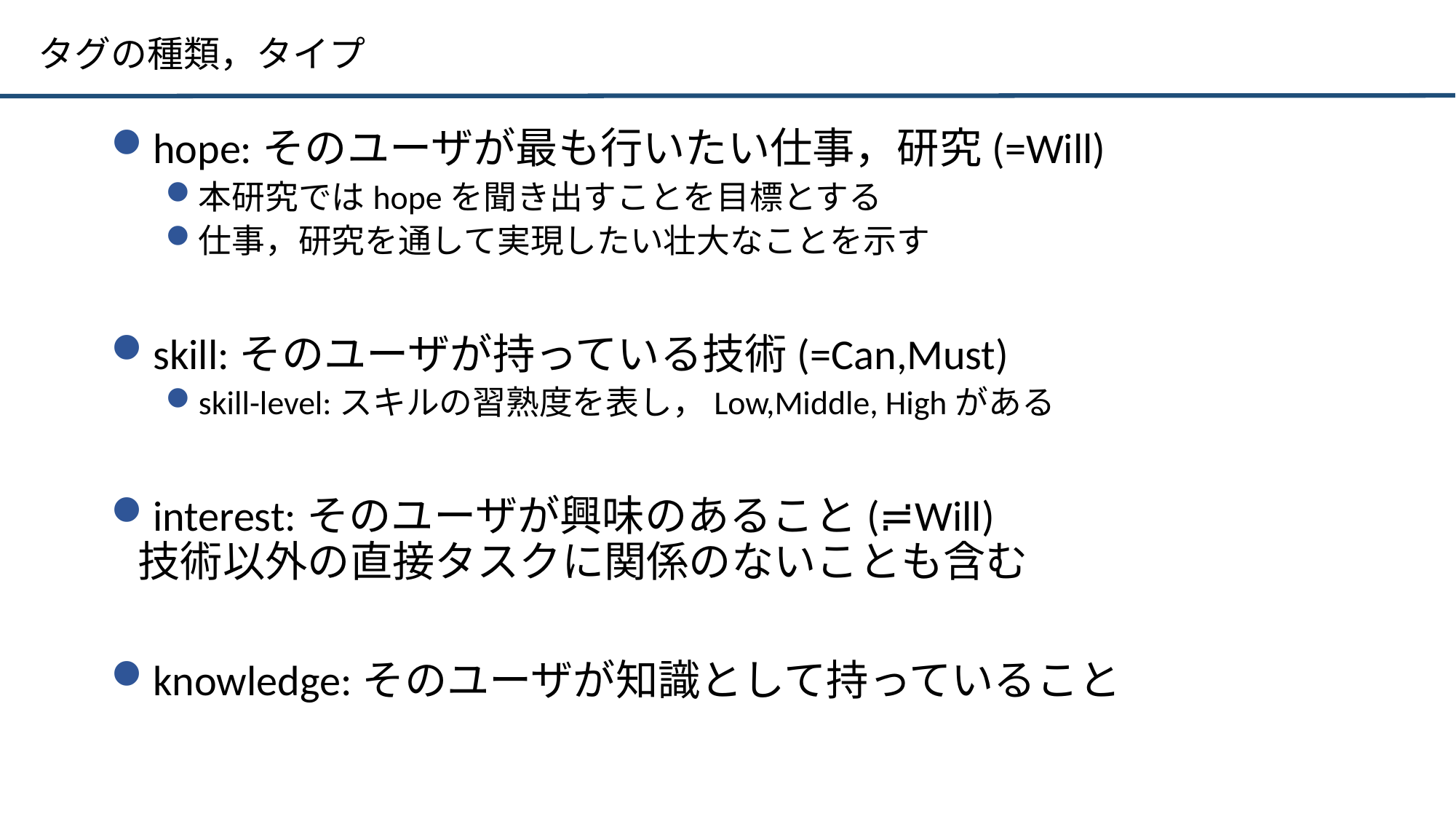

# タグの種類，タイプ
hope:そのユーザが最も行いたい仕事，研究(=Will)
本研究ではhopeを聞き出すことを目標とする
仕事，研究を通して実現したい壮大なことを示す

skill:そのユーザが持っている技術(=Can,Must)
skill-level:スキルの習熟度を表し，Low,Middle, Highがある

interest:そのユーザが興味のあること(≓Will)
技術以外の直接タスクに関係のないことも含む

knowledge:そのユーザが知識として持っていること